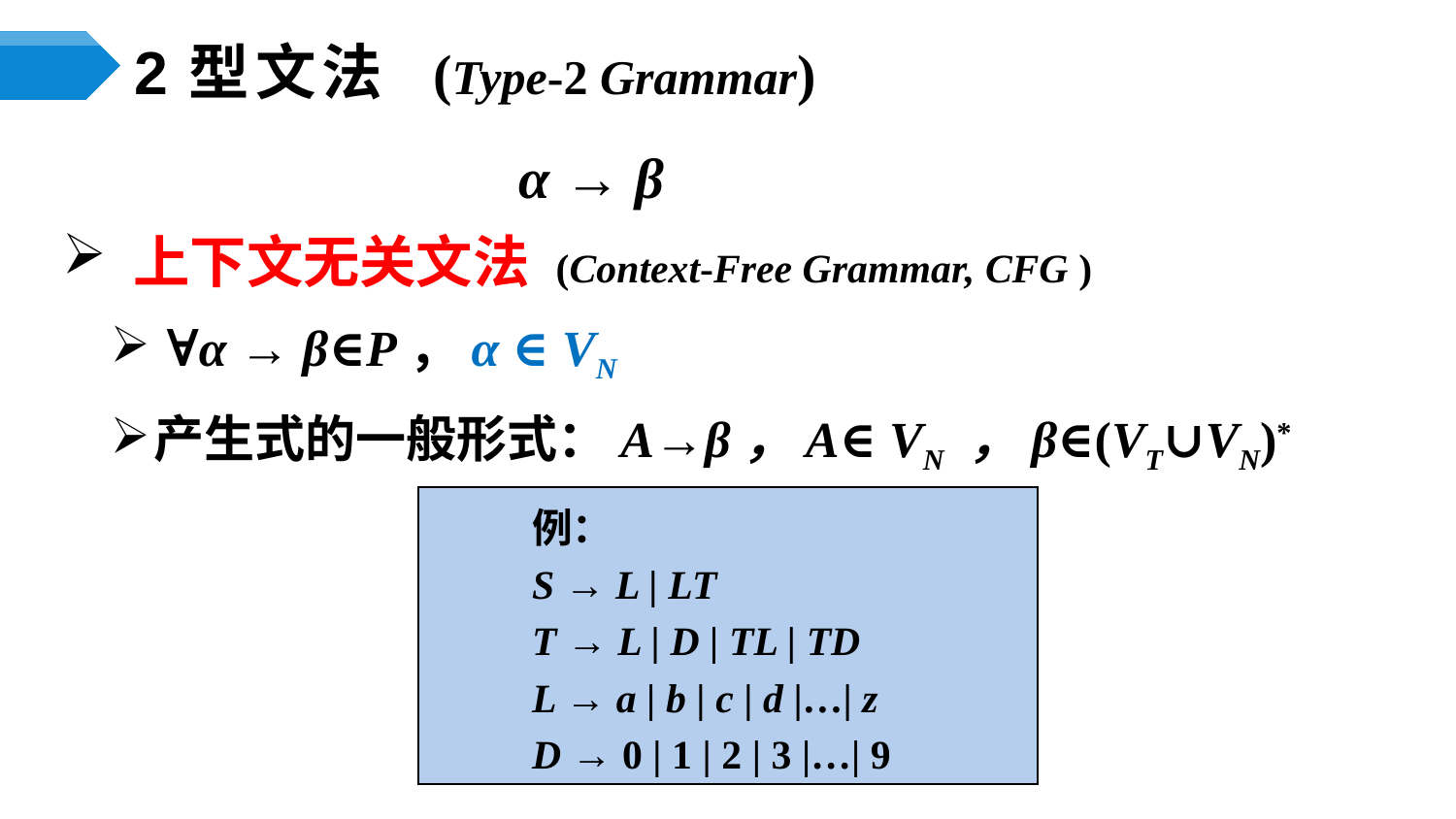

2型文法 (Type-2 Grammar)
			α → β

 上下文无关文法 (Context-Free Grammar, CFG )
 ∀α → β∈P，α ∈ VN
产生式的一般形式：A→β，A∈ VN ，β∈(VT∪VN)*
例：
S → L | LT
T → L | D | TL | TD
L → a | b | c | d |…| z
D → 0 | 1 | 2 | 3 |…| 9